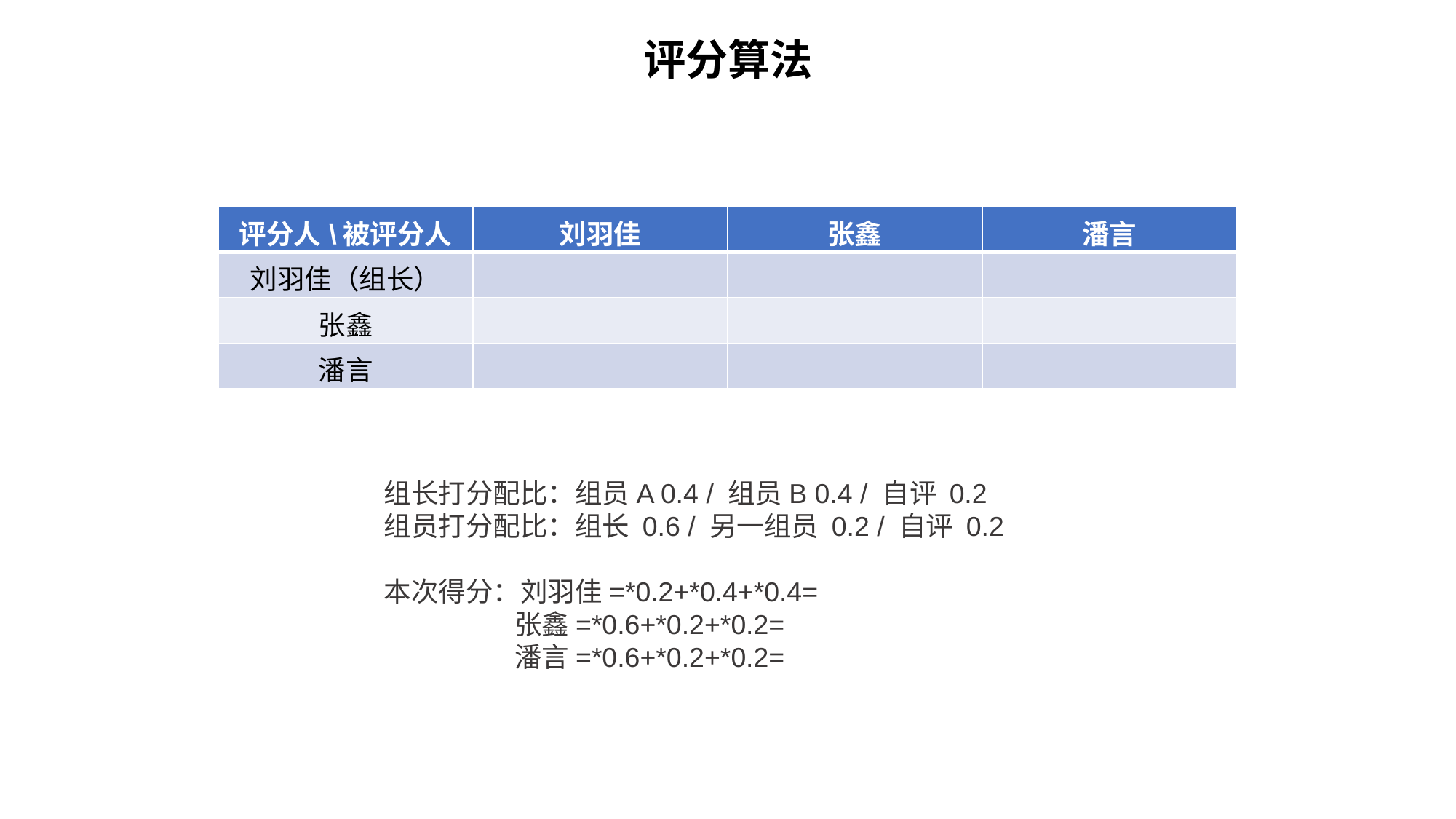

评分算法
| 评分人\被评分人 | 刘羽佳 | 张鑫 | 潘言 |
| --- | --- | --- | --- |
| 刘羽佳（组长） |  |  |  |
| 张鑫 |  |  |  |
| 潘言 |  |  |  |
组长打分配比：组员A 0.4 / 组员B 0.4 / 自评 0.2
组员打分配比：组长 0.6 / 另一组员 0.2 / 自评 0.2

本次得分：刘羽佳=*0.2+*0.4+*0.4=
                    张鑫=*0.6+*0.2+*0.2=
                    潘言=*0.6+*0.2+*0.2=